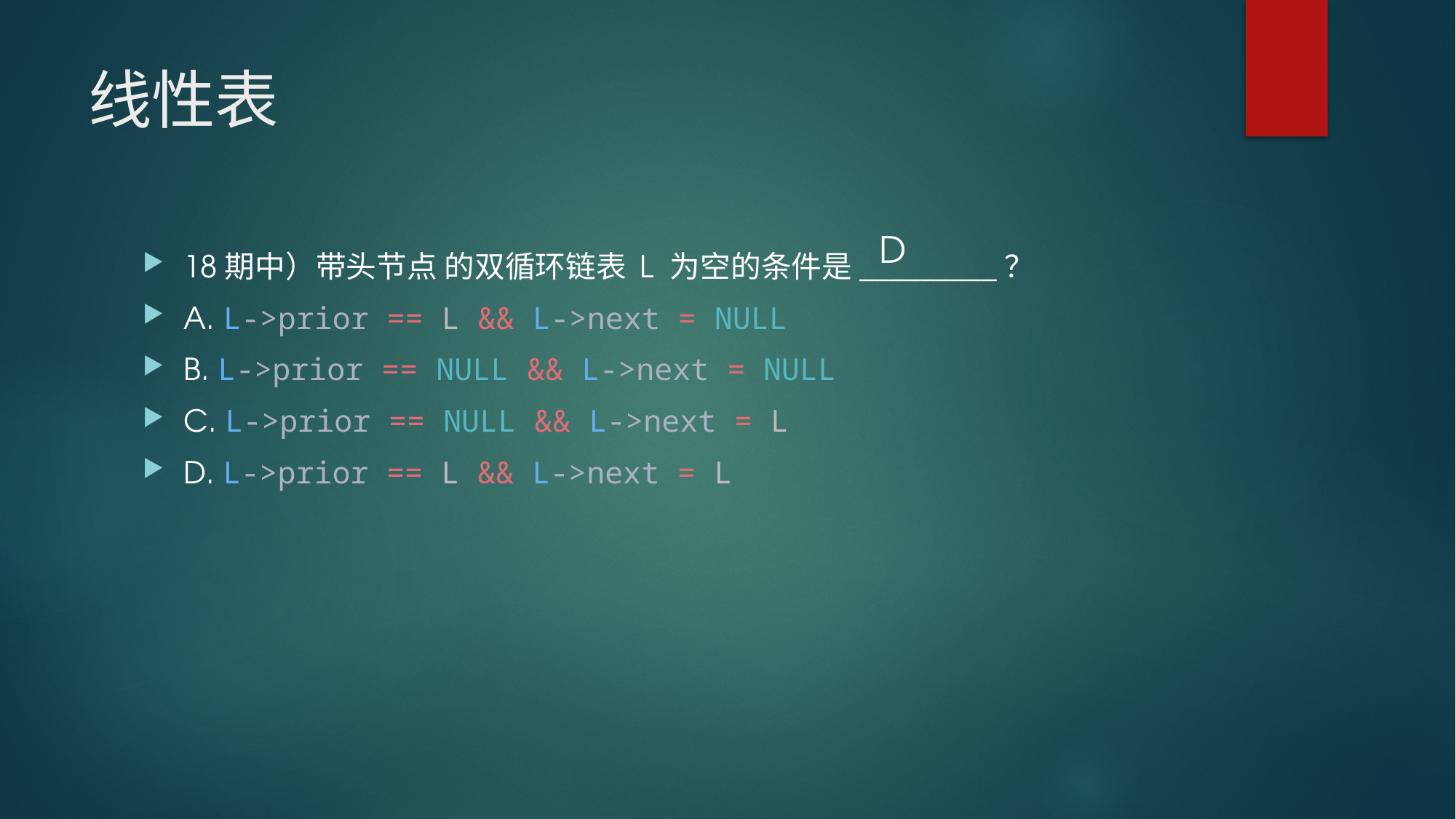

# 线性表
D
18期中）带头节点 的双循环链表 L 为空的条件是_________？
A. L->prior == L && L->next = NULL
B. L->prior == NULL && L->next = NULL
C. L->prior == NULL && L->next = L
D. L->prior == L && L->next = L